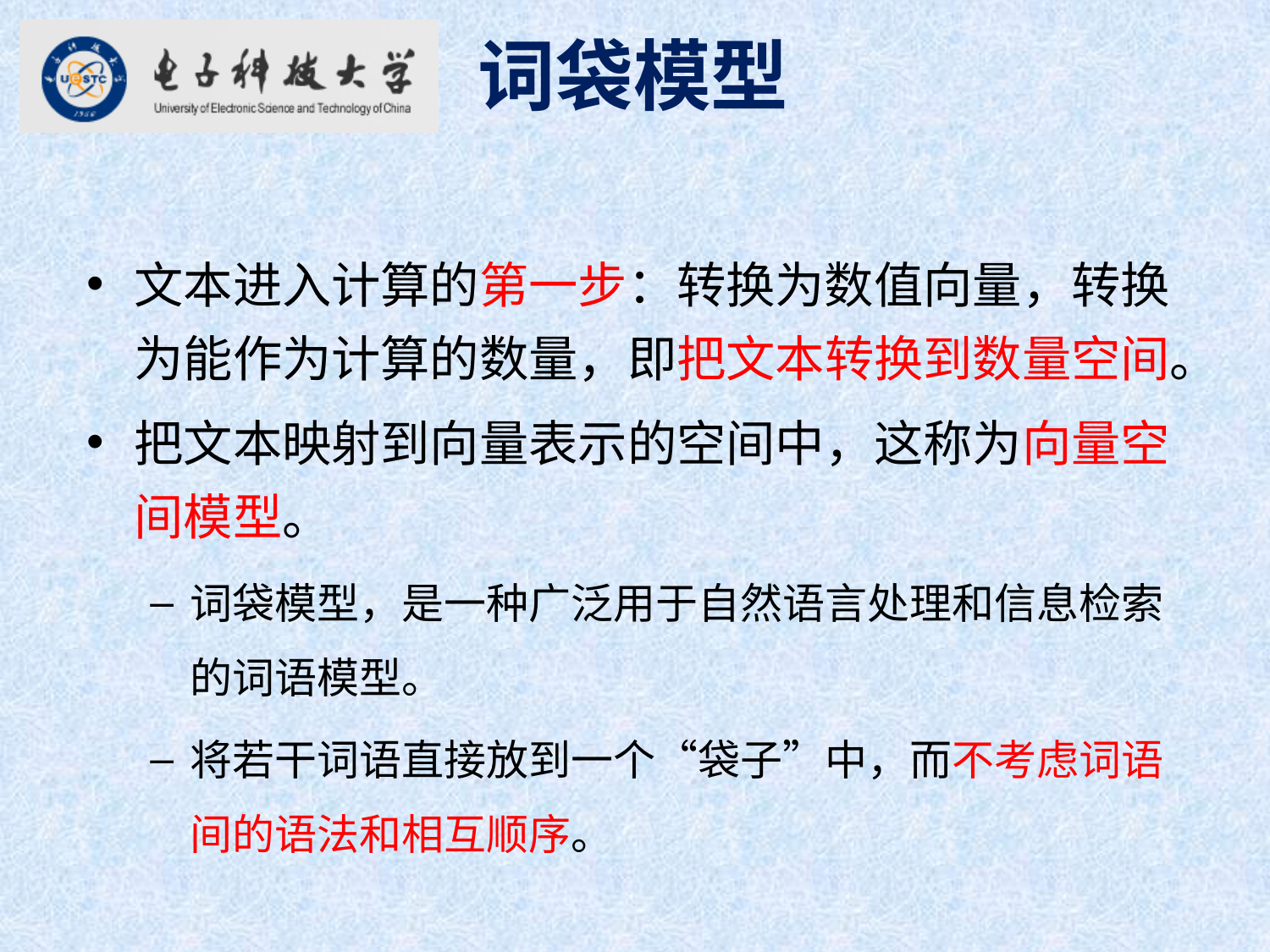

词袋模型
文本进入计算的第一步：转换为数值向量，转换为能作为计算的数量，即把文本转换到数量空间。
把文本映射到向量表示的空间中，这称为向量空间模型。
词袋模型，是一种广泛用于自然语言处理和信息检索的词语模型。
将若干词语直接放到一个“袋子”中，而不考虑词语间的语法和相互顺序。